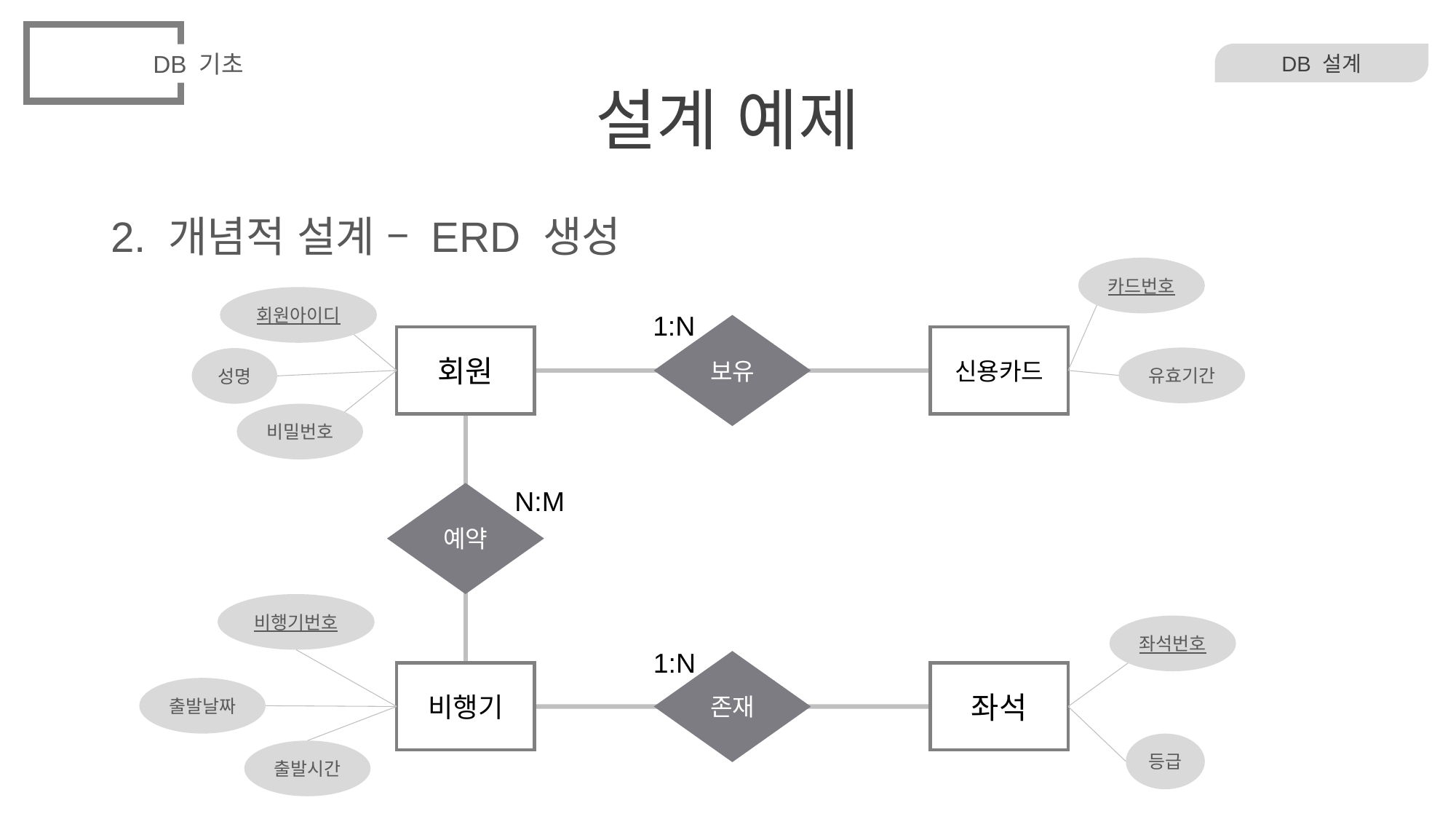

DB 기초
# 설계 예제
DB 설계
2. 개념적 설계 – ERD 생성
카드번호
회원아이디
1:N
보유
회원
신용카드
예약
존재
비행기
좌석
유효기간
성명
비밀번호
N:M
비행기번호
좌석번호
1:N
출발날짜
등급
출발시간